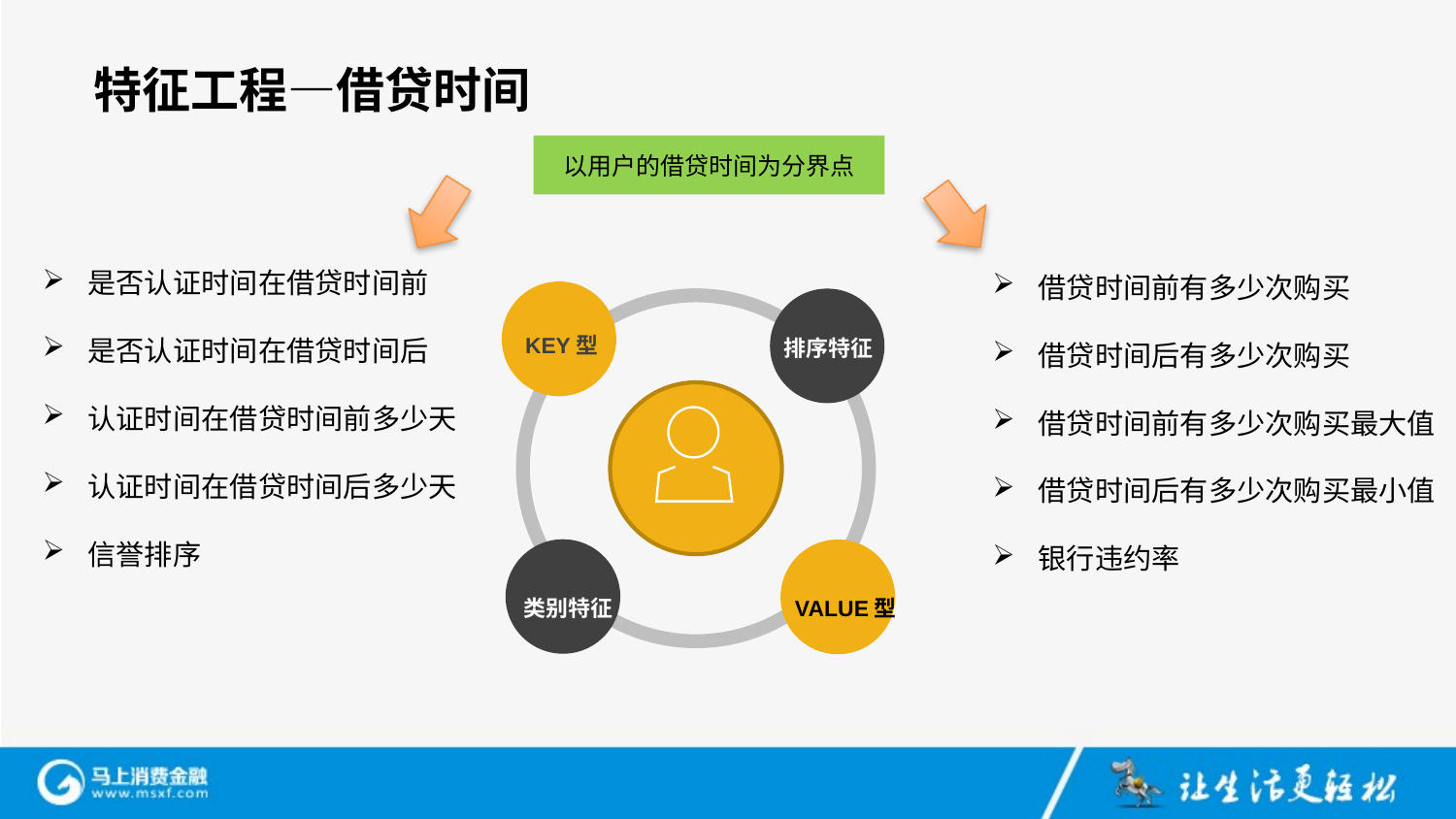

特征工程—借贷时间
以用户的借贷时间为分界点

是否认证时间在借贷时间前

是否认证时间在借贷时间后

认证时间在借贷时间前多少天

认证时间在借贷时间后多少天

信誉排序

借贷时间前有多少次购买

借贷时间后有多少次购买

借贷时间前有多少次购买最大值

借贷时间后有多少次购买最小值

银行违约率

KEY型
排序特征

类别特征
VALUE型